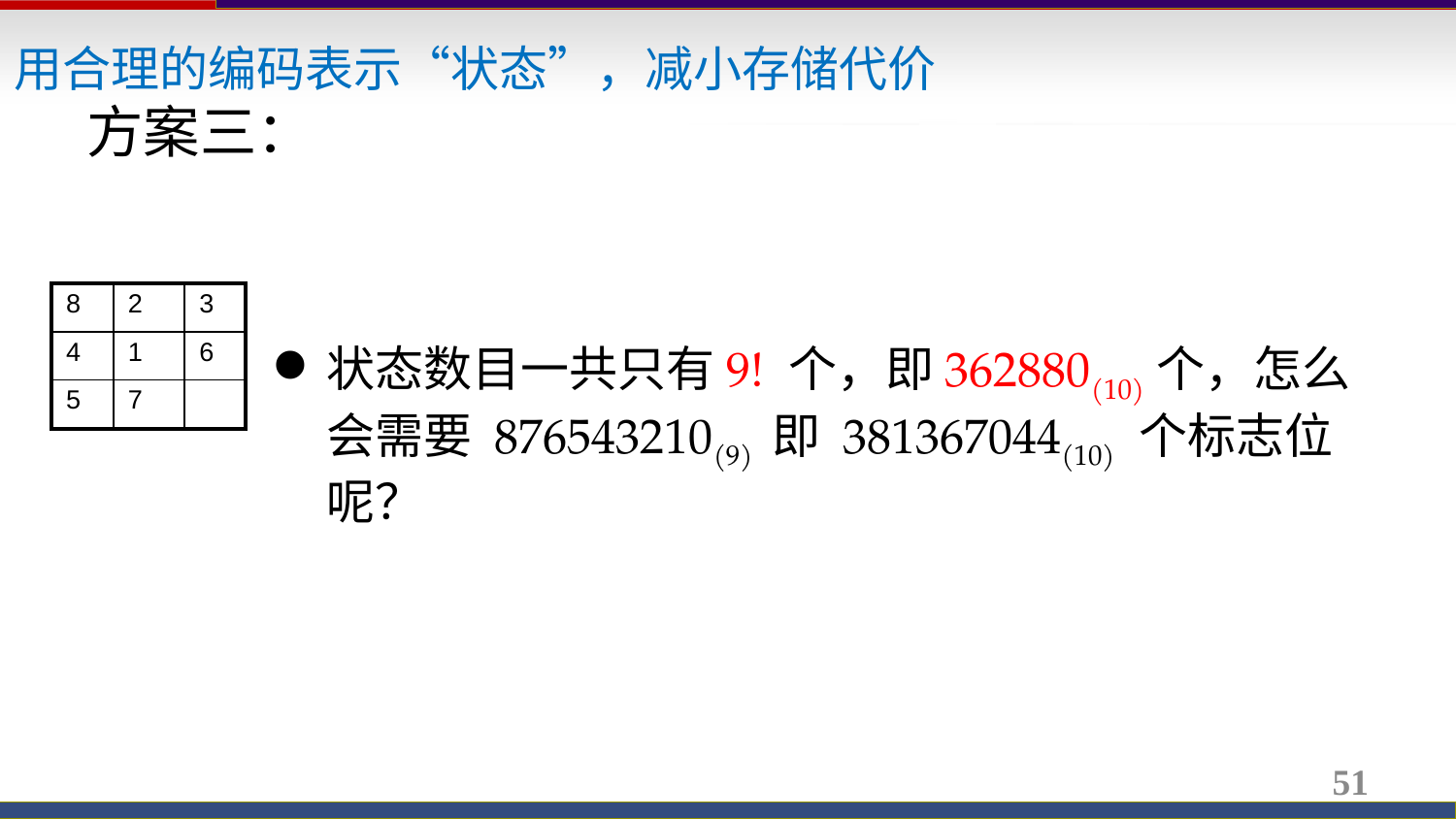

用合理的编码表示“状态”，减小存储代价
方案三：

状态数目一共只有9! 个，即362880(10)个，怎么会需要 876543210(9) 即 381367044(10) 个标志位呢？

| 8 | 2 | 3 |
| --- | --- | --- |
| 4 | 1 | 6 |
| 5 | 7 |  |